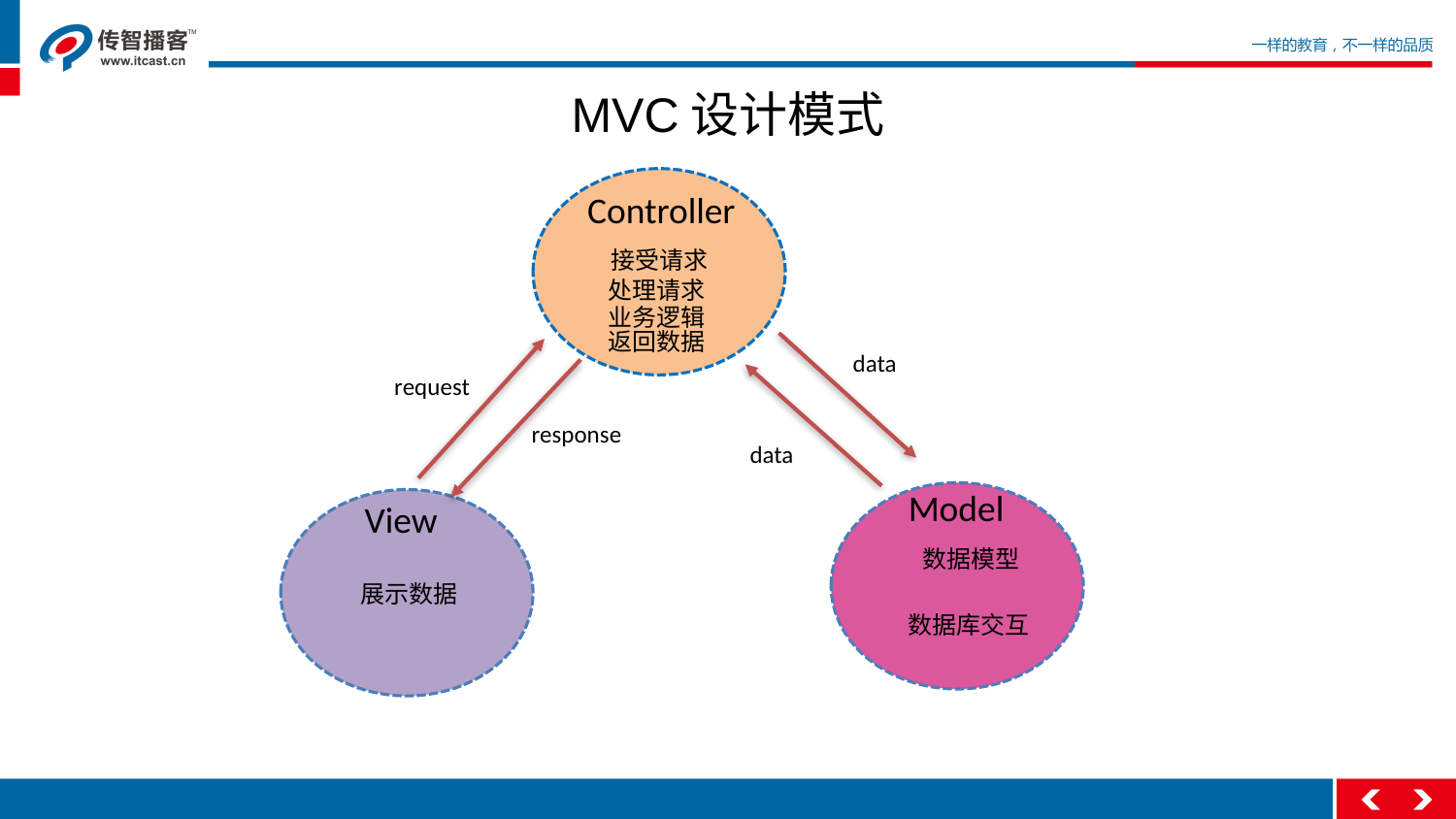

# MVC设计模式

Controller
接受请求
处理请求
业务逻辑
返回数据
data
request
response
data
Model

View

数据模型
展示数据
数据库交互